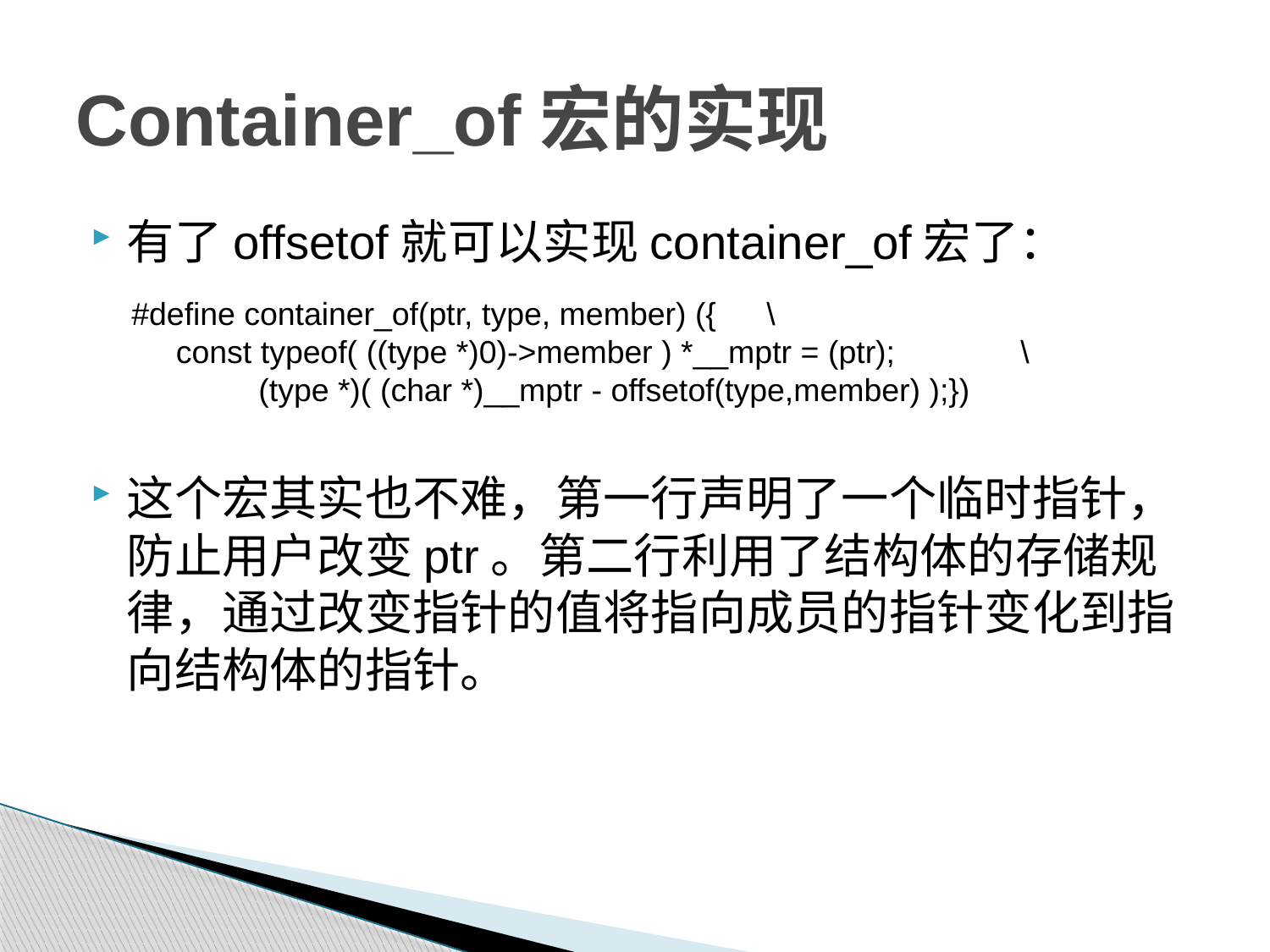

# Container_of宏的实现
有了offsetof就可以实现container_of宏了：

这个宏其实也不难，第一行声明了一个临时指针，防止用户改变ptr。第二行利用了结构体的存储规律，通过改变指针的值将指向成员的指针变化到指向结构体的指针。
#define container_of(ptr, type, member) ({	\
     const typeof( ((type *)0)->member ) *__mptr = (ptr);	\	(type *)( (char *)__mptr - offsetof(type,member) );})